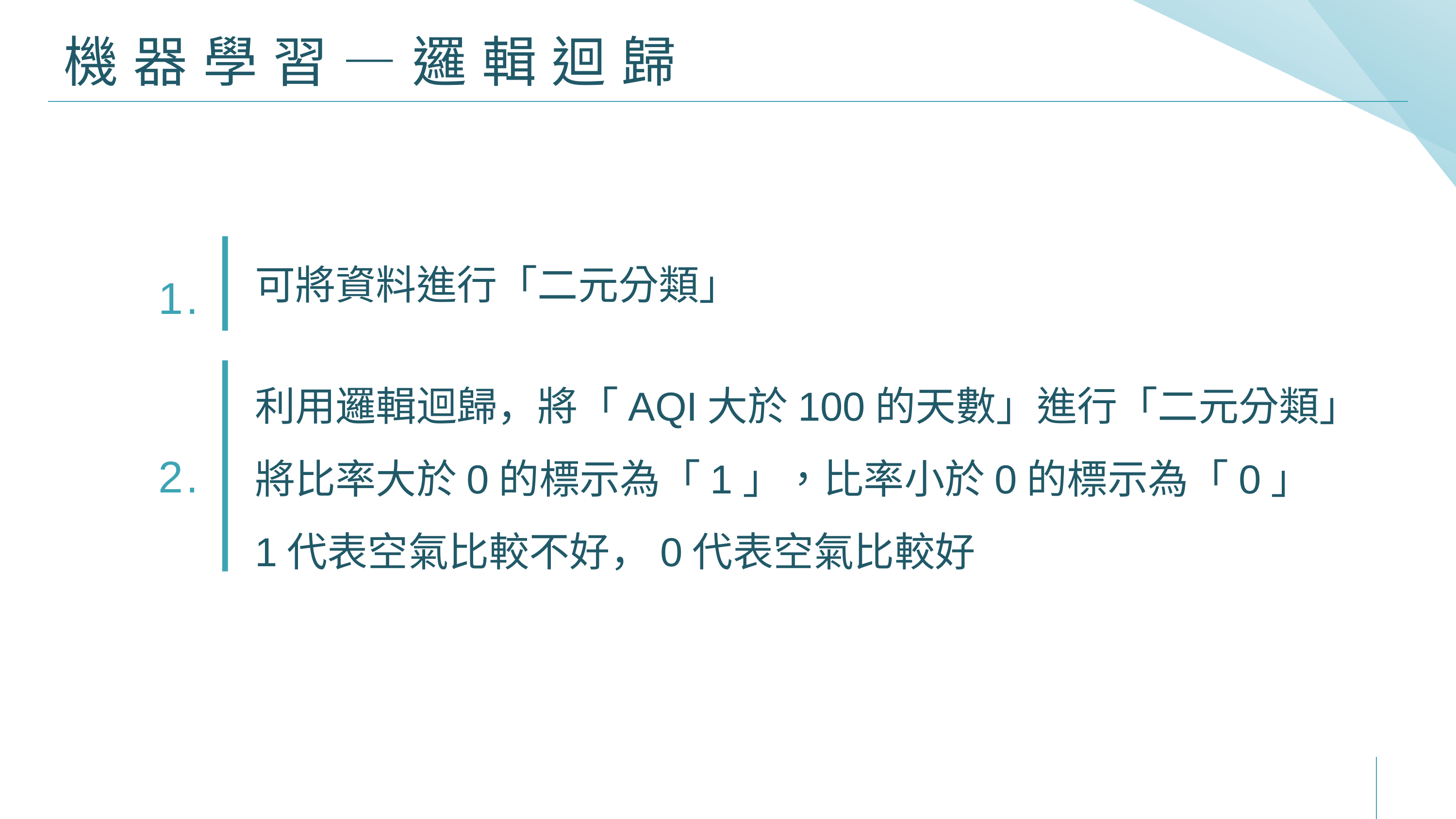

# 機器學習—邏輯迴歸

1.
可將資料進行「二元分類」
利用邏輯迴歸，將「AQI大於100的天數」進行「二元分類」
將比率大於0的標示為「1」，比率小於0的標示為「0」
1代表空氣比較不好，0代表空氣比較好

2.